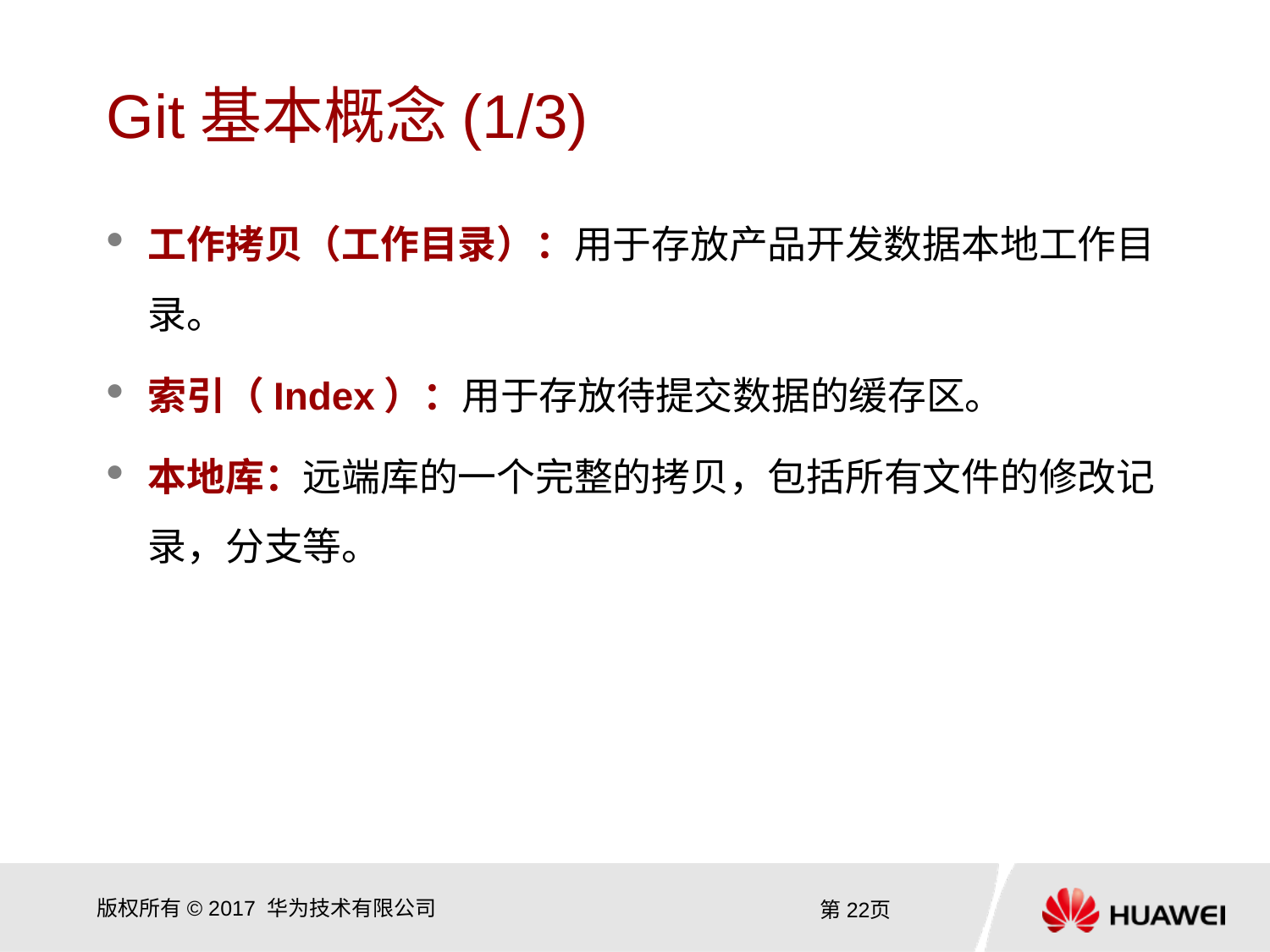

# Git基本概念(1/3)
工作拷贝（工作目录）：用于存放产品开发数据本地工作目录。
索引（Index）：用于存放待提交数据的缓存区。
本地库：远端库的一个完整的拷贝，包括所有文件的修改记录，分支等。